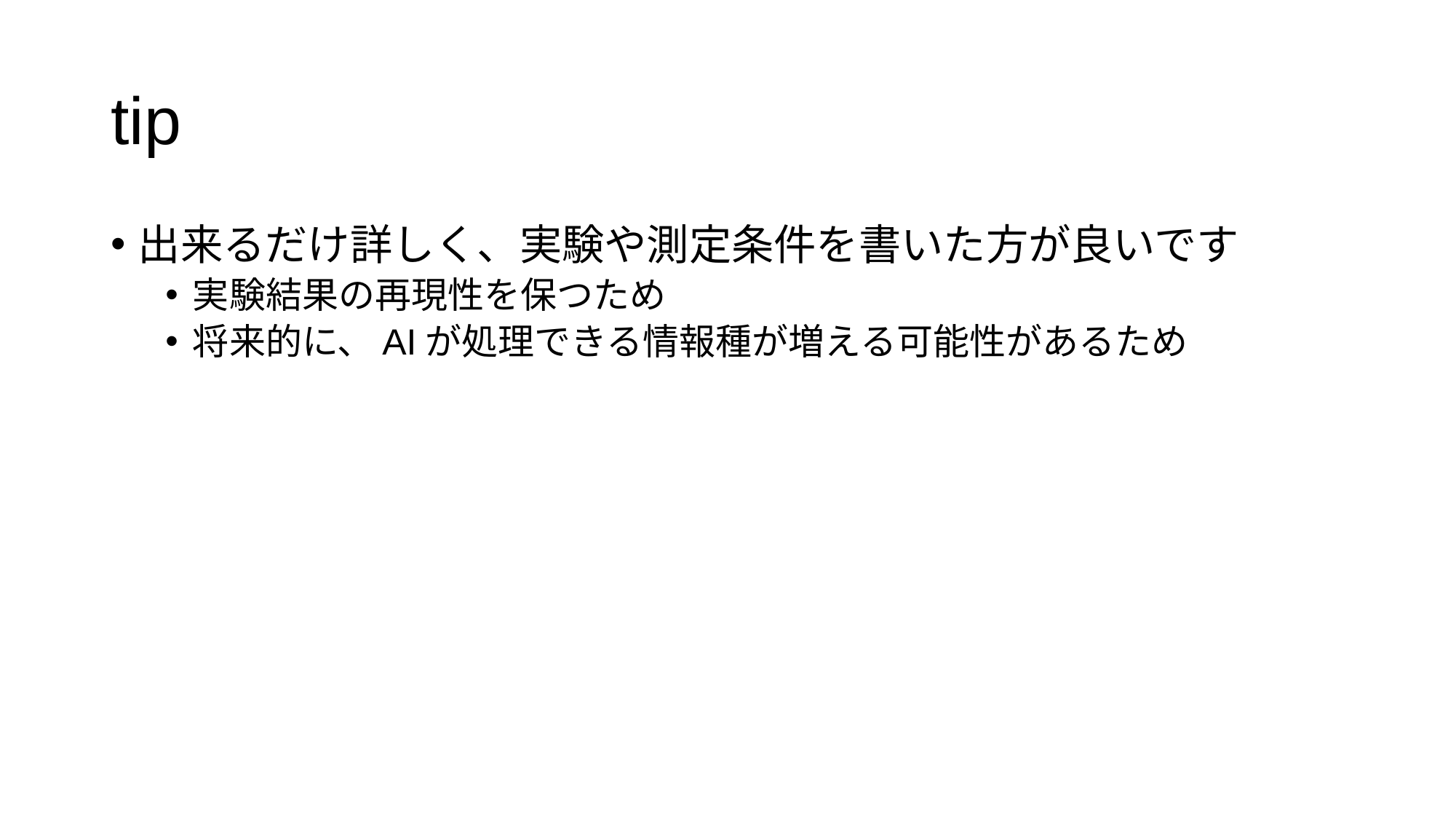

# tip
出来るだけ詳しく、実験や測定条件を書いた方が良いです
実験結果の再現性を保つため
将来的に、AIが処理できる情報種が増える可能性があるため